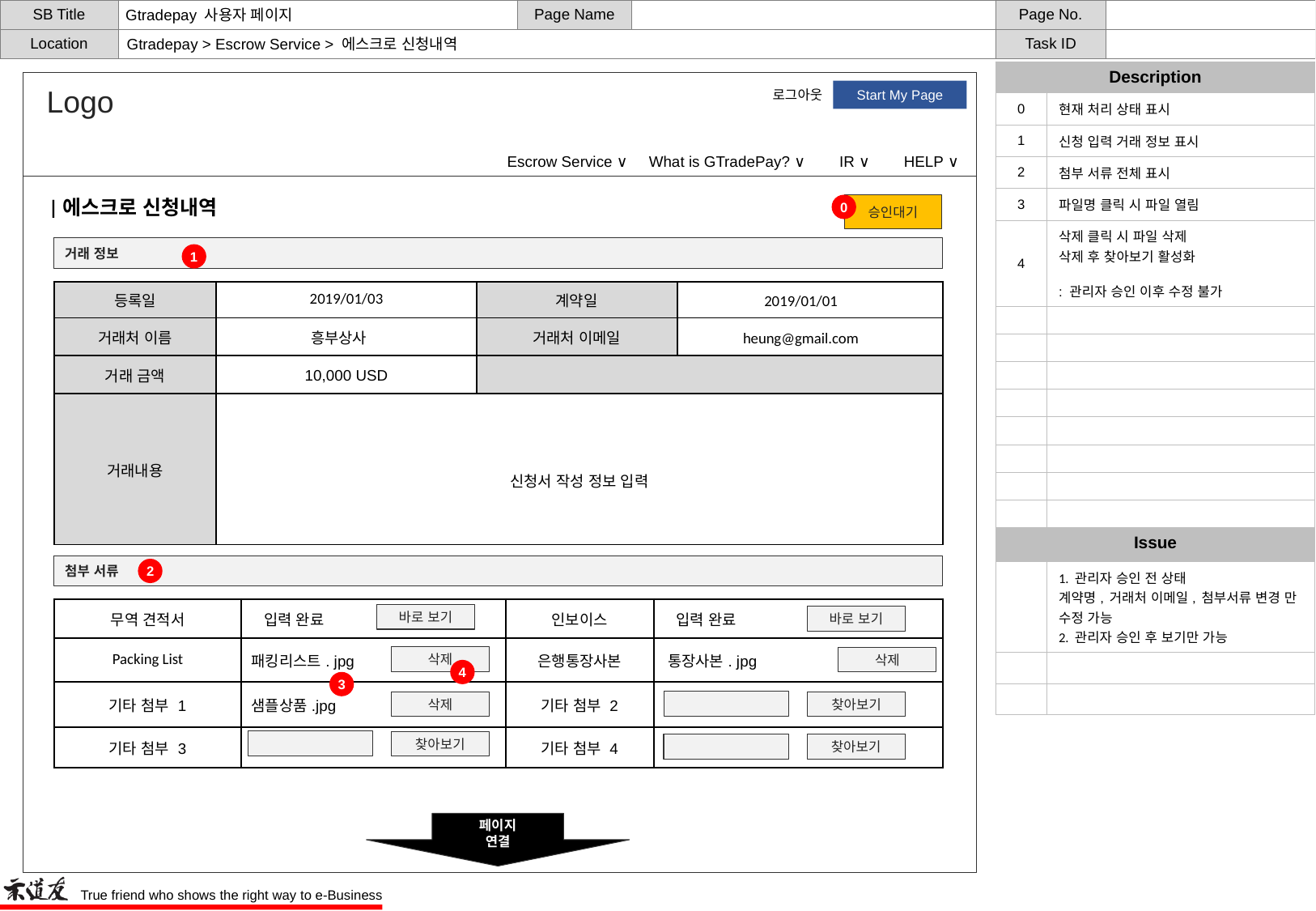

# Gtradepay 사용자 페이지
Gtradepay > Escrow Service > 에스크로 신청내역
| Description |  |
| --- | --- |
| 0 | 현재 처리 상태 표시 |
| 1 | 신청 입력 거래 정보 표시 |
| 2 | 첨부 서류 전체 표시 |
| 3 | 파일명 클릭 시 파일 열림 |
| 4 | 삭제 클릭 시 파일 삭제 삭제 후 찾아보기 활성화 : 관리자 승인 이후 수정 불가 |
|  |  |
|  |  |
|  |  |
|  |  |
|  |  |
|  |  |
|  |  |
|  |  |
| Issue |  |
|  | 1. 관리자 승인 전 상태 계약명, 거래처 이메일, 첨부서류 변경 만 수정 가능 2. 관리자 승인 후 보기만 가능 |
|  |  |
|  |  |

Logo
로그아웃
Start My Page
Escrow Service ∨     What is GTradePay? ∨        IR ∨        HELP ∨
|에스크로 신청내역
0
승인대기
  거래 정보
1
| 등록일 | 2019/01/03 | 계약일 | 2019/01/01 |
| --- | --- | --- | --- |
| 거래처 이름 | 흥부상사 | 거래처 이메일 | heung@gmail.com |
| 거래 금액 | 10,000 USD |  |  |
| 거래내용 | 신청서 작성 정보 입력 |  |  |
  첨부 서류
2
| 무역 견적서 | 입력 완료 | 인보이스 | 입력 완료 |
| --- | --- | --- | --- |
| Packing List | 패킹리스트. jpg | 은행통장사본 | 통장사본. jpg |
| 기타 첨부 1 | 샘플상품.jpg | 기타 첨부 2 |  |
| 기타 첨부 3 |  | 기타 첨부 4 |  |
바로 보기
바로 보기
삭제
삭제
4
3

삭제
찾아보기

찾아보기

찾아보기
페이지
연결